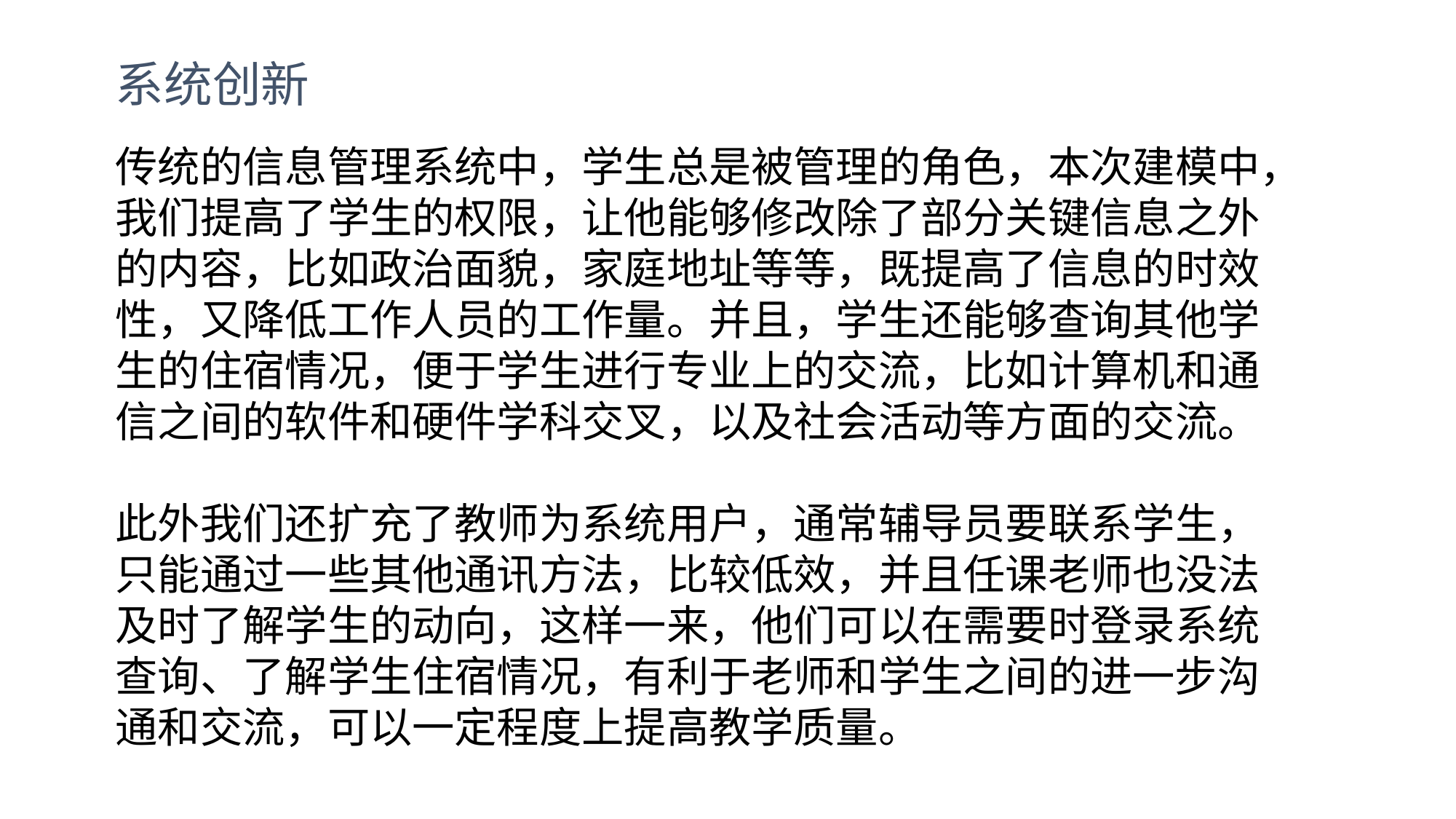

系统创新
传统的信息管理系统中，学生总是被管理的角色，本次建模中，我们提高了学生的权限，让他能够修改除了部分关键信息之外的内容，比如政治面貌，家庭地址等等，既提高了信息的时效性，又降低工作人员的工作量。并且，学生还能够查询其他学生的住宿情况，便于学生进行专业上的交流，比如计算机和通信之间的软件和硬件学科交叉，以及社会活动等方面的交流。

此外我们还扩充了教师为系统用户，通常辅导员要联系学生，只能通过一些其他通讯方法，比较低效，并且任课老师也没法及时了解学生的动向，这样一来，他们可以在需要时登录系统查询、了解学生住宿情况，有利于老师和学生之间的进一步沟通和交流，可以一定程度上提高教学质量。